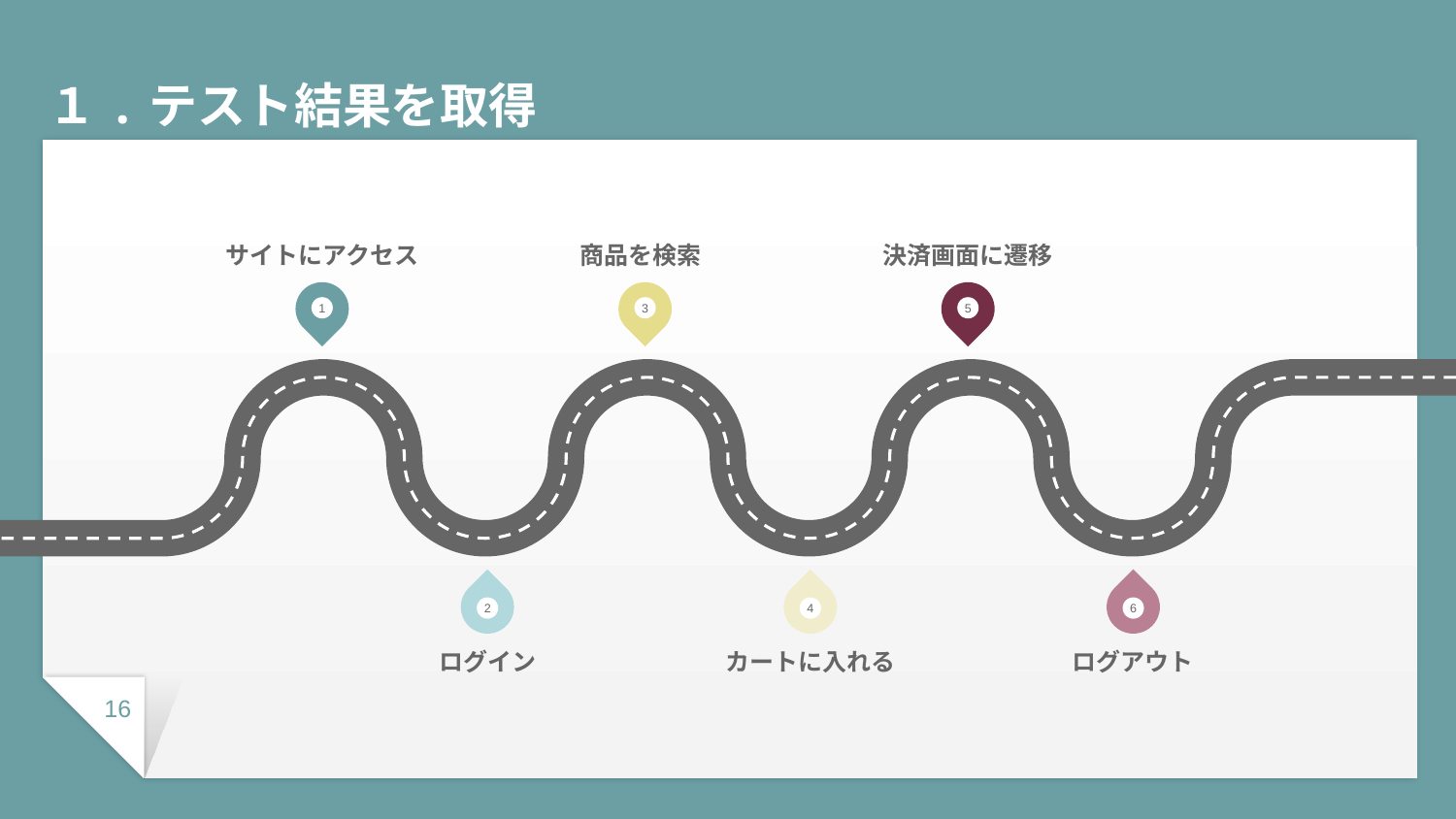

# １.テスト結果を取得
サイトにアクセス
商品を検索
決済画面に遷移

1

3

5

2

4

6
ログイン
カートに入れる
ログアウト
16